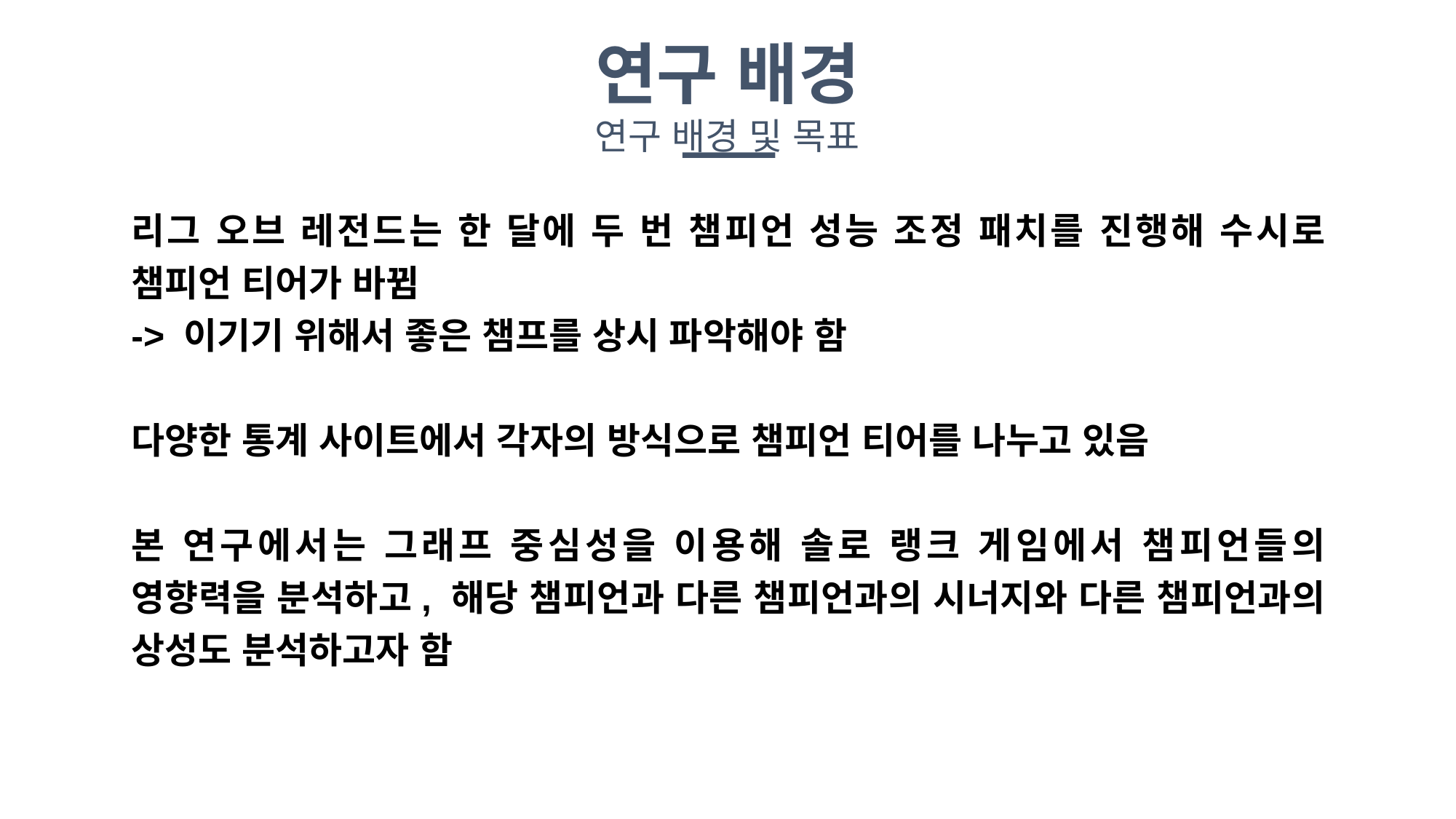

연구 배경

연구 배경 및 목표
리그 오브 레전드는 한 달에 두 번 챔피언 성능 조정 패치를 진행해 수시로 챔피언 티어가 바뀜
-> 이기기 위해서 좋은 챔프를 상시 파악해야 함

다양한 통계 사이트에서 각자의 방식으로 챔피언 티어를 나누고 있음

본 연구에서는 그래프 중심성을 이용해 솔로 랭크 게임에서 챔피언들의 영향력을 분석하고, 해당 챔피언과 다른 챔피언과의 시너지와 다른 챔피언과의 상성도 분석하고자 함